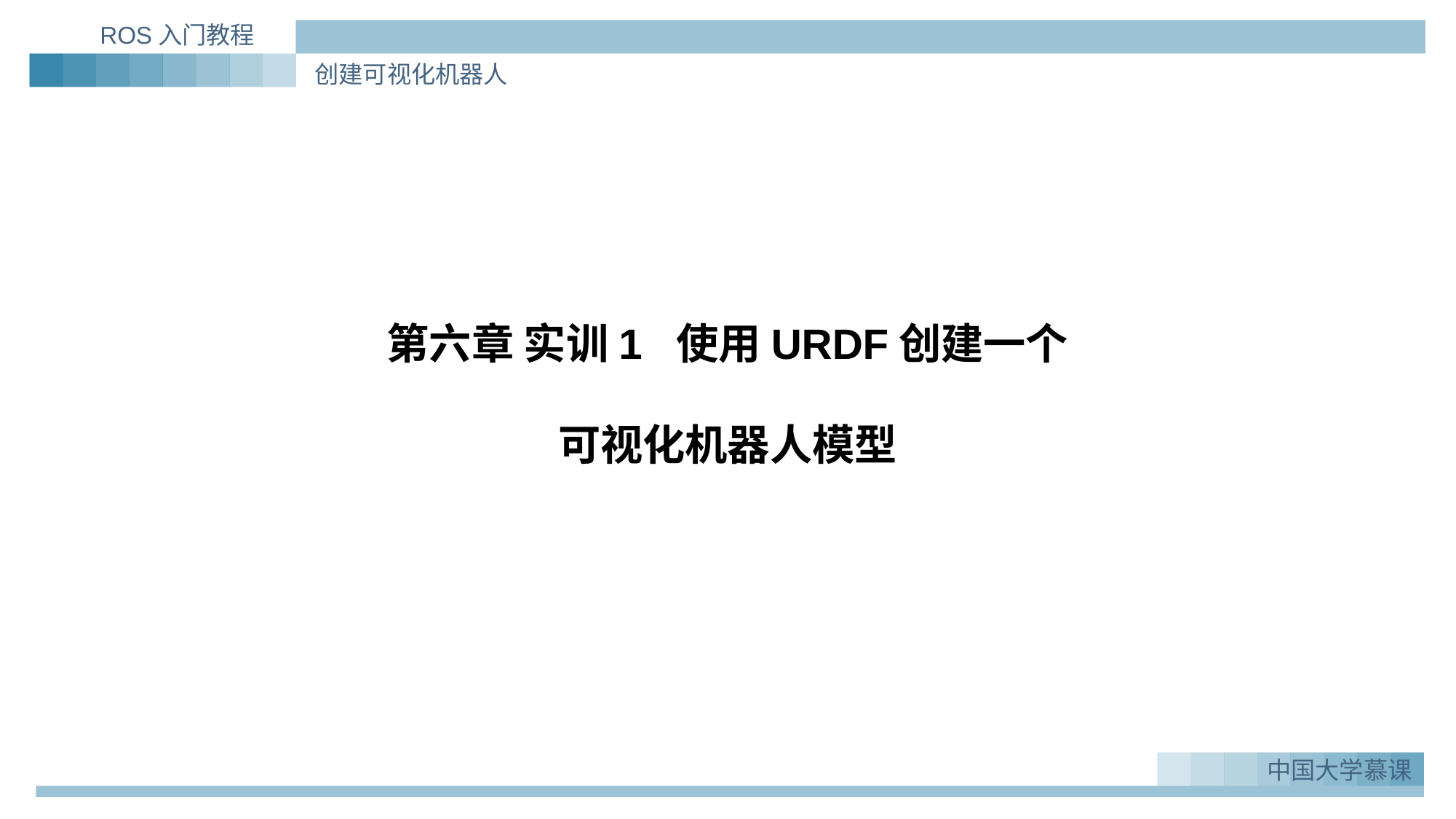

ROS入门教程
创建可视化机器人
# 第六章 实训1  使用URDF创建一个 可视化机器人模型

中国大学慕课